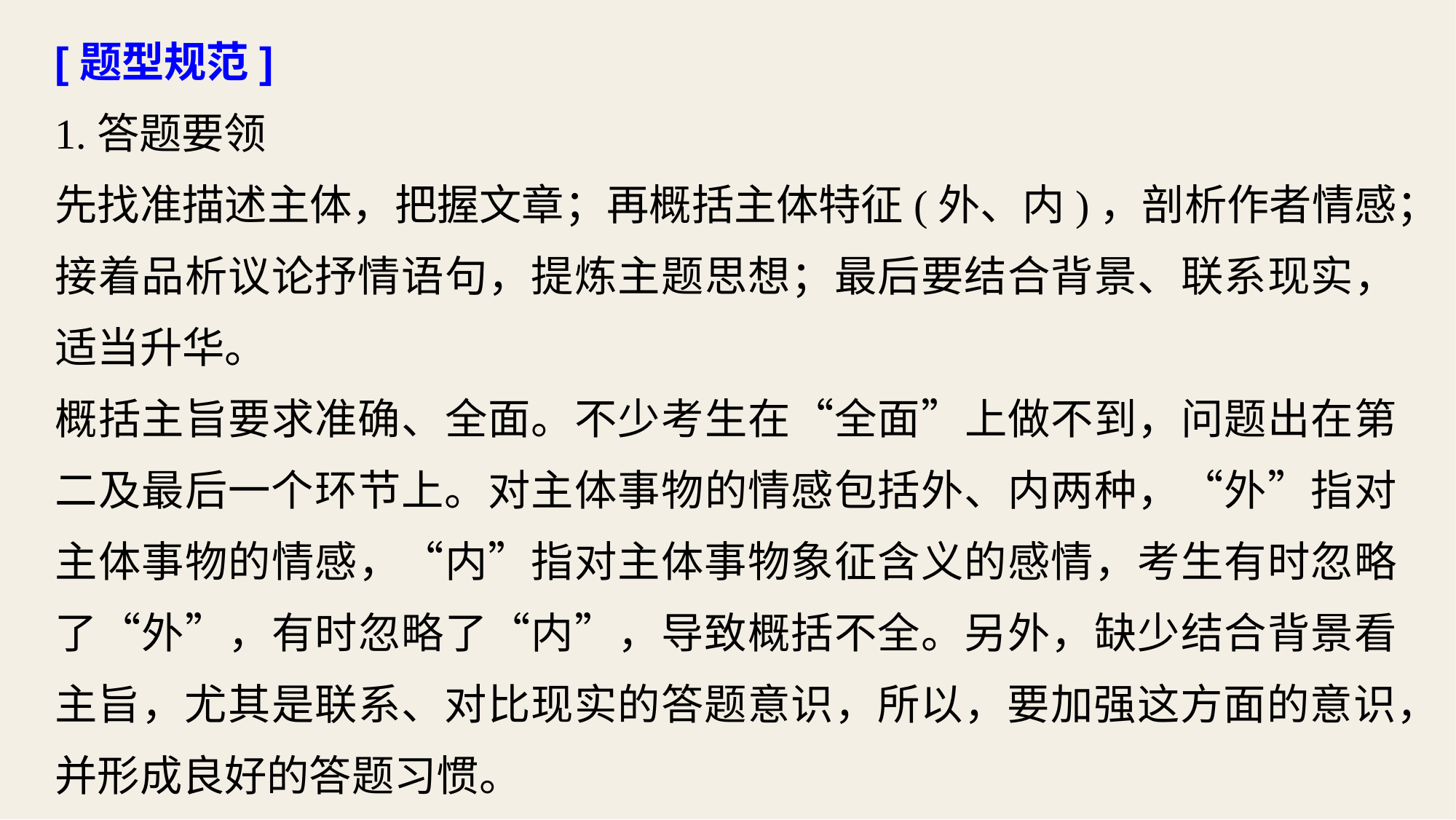

[题型规范]
1.答题要领
先找准描述主体，把握文章；再概括主体特征(外、内)，剖析作者情感；接着品析议论抒情语句，提炼主题思想；最后要结合背景、联系现实，适当升华。
概括主旨要求准确、全面。不少考生在“全面”上做不到，问题出在第二及最后一个环节上。对主体事物的情感包括外、内两种，“外”指对主体事物的情感，“内”指对主体事物象征含义的感情，考生有时忽略了“外”，有时忽略了“内”，导致概括不全。另外，缺少结合背景看主旨，尤其是联系、对比现实的答题意识，所以，要加强这方面的意识，并形成良好的答题习惯。